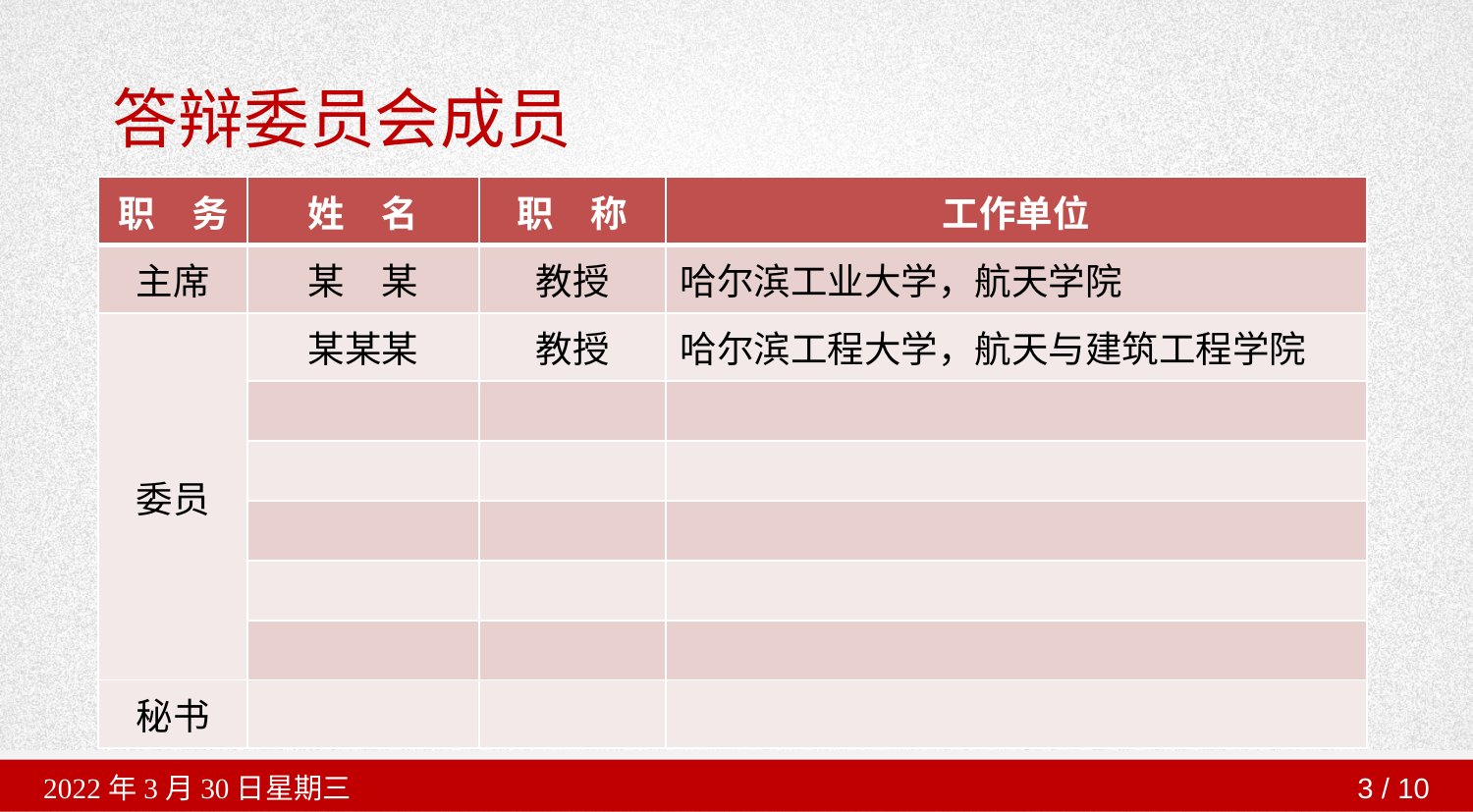

# 答辩委员会成员

| 职　务 | 姓　名 | 职　称 | 工作单位 |
| --- | --- | --- | --- |
| 主席 | 某　某 | 教授 | 哈尔滨工业大学，航天学院 |
| 委员 | 某某某 | 教授 | 哈尔滨工程大学，航天与建筑工程学院 |
|  |  |  |  |
|  |  |  |  |
|  |  |  |  |
|  |  |  |  |
|  |  |  |  |
| 秘书 |  |  |  |
2022年3月30日星期三
3 / 10